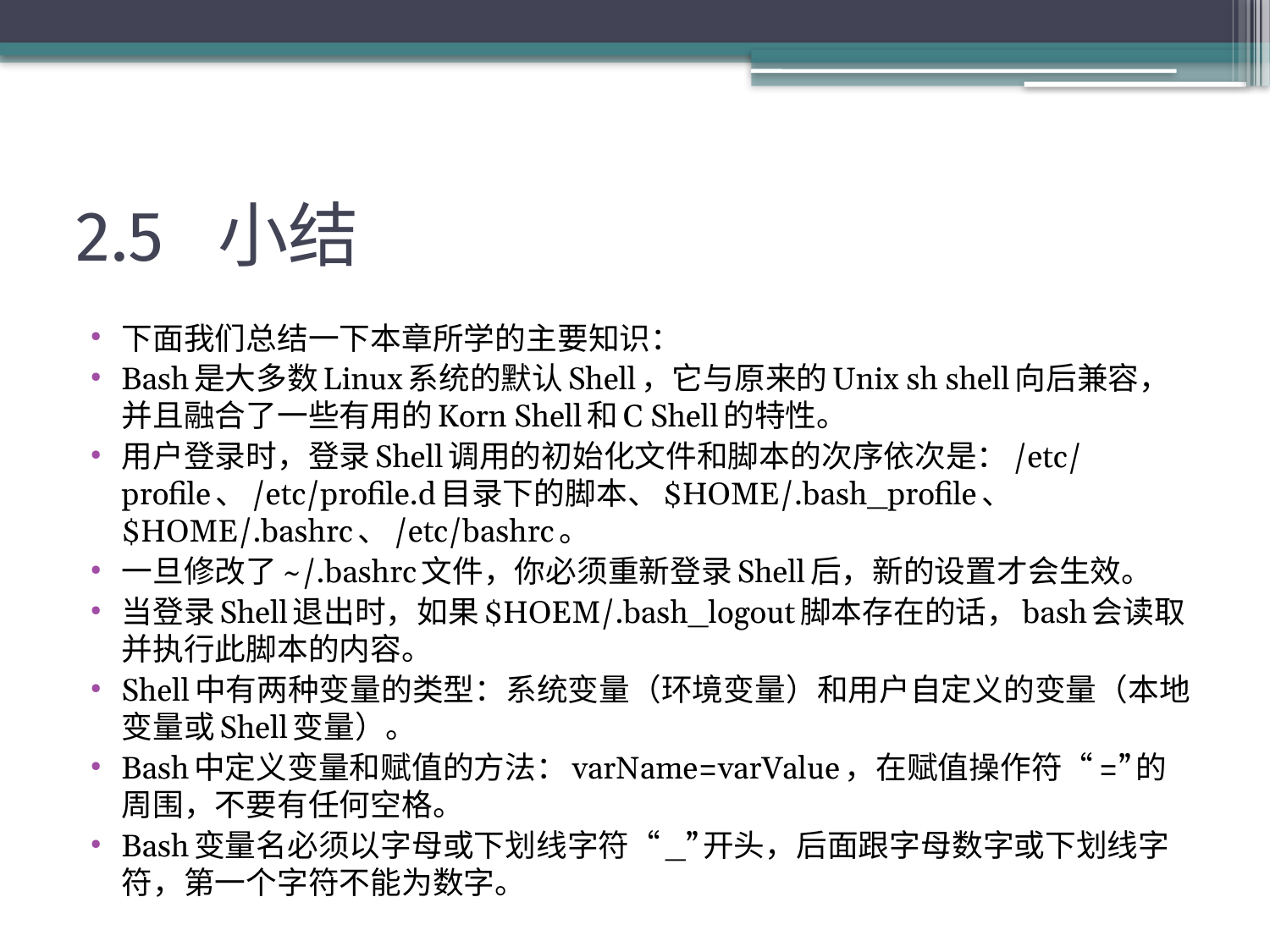

# 2.5  小结
下面我们总结一下本章所学的主要知识：
Bash是大多数Linux系统的默认Shell，它与原来的Unix sh shell向后兼容，并且融合了一些有用的Korn Shell和C Shell的特性。
用户登录时，登录Shell调用的初始化文件和脚本的次序依次是：/etc/profile、/etc/profile.d目录下的脚本、$HOME/.bash_profile、$HOME/.bashrc、/etc/bashrc。
一旦修改了~/.bashrc文件，你必须重新登录Shell后，新的设置才会生效。
当登录Shell退出时，如果$HOEM/.bash_logout脚本存在的话，bash会读取并执行此脚本的内容。
Shell中有两种变量的类型：系统变量（环境变量）和用户自定义的变量（本地变量或Shell变量）。
Bash中定义变量和赋值的方法：varName=varValue，在赋值操作符“=”的周围，不要有任何空格。
Bash变量名必须以字母或下划线字符“_”开头，后面跟字母数字或下划线字符，第一个字符不能为数字。